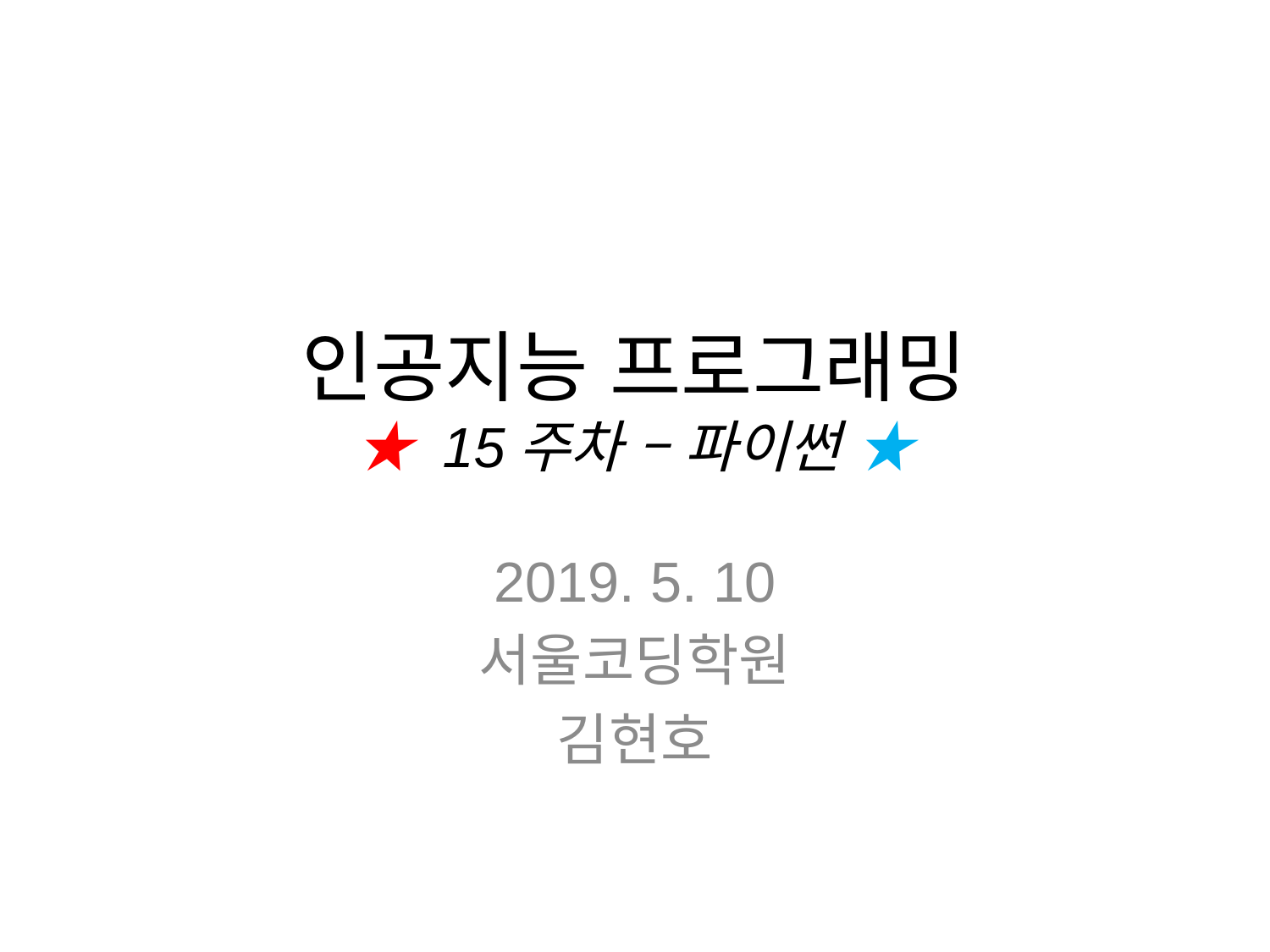

# 인공지능 프로그래밍 ★ 15주차 – 파이썬 ★
2019. 5. 10
서울코딩학원
김현호